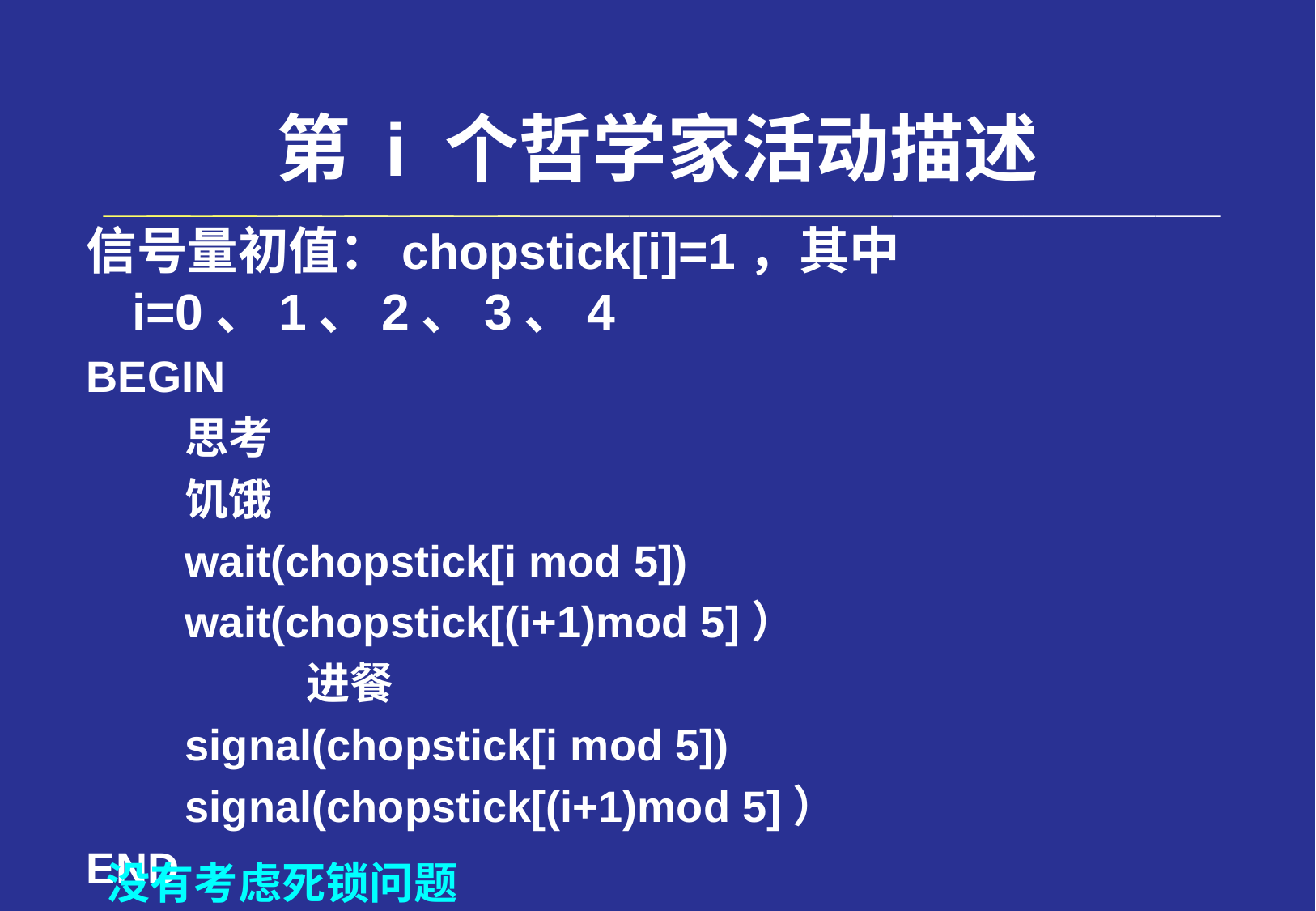

# 第 i 个哲学家活动描述
信号量初值：chopstick[i]=1，其中i=0、1、2、3、4
BEGIN
	思考
	饥饿
	wait(chopstick[i mod 5])
	wait(chopstick[(i+1)mod 5]）
		进餐
	signal(chopstick[i mod 5])
	signal(chopstick[(i+1)mod 5]）
END
没有考虑死锁问题